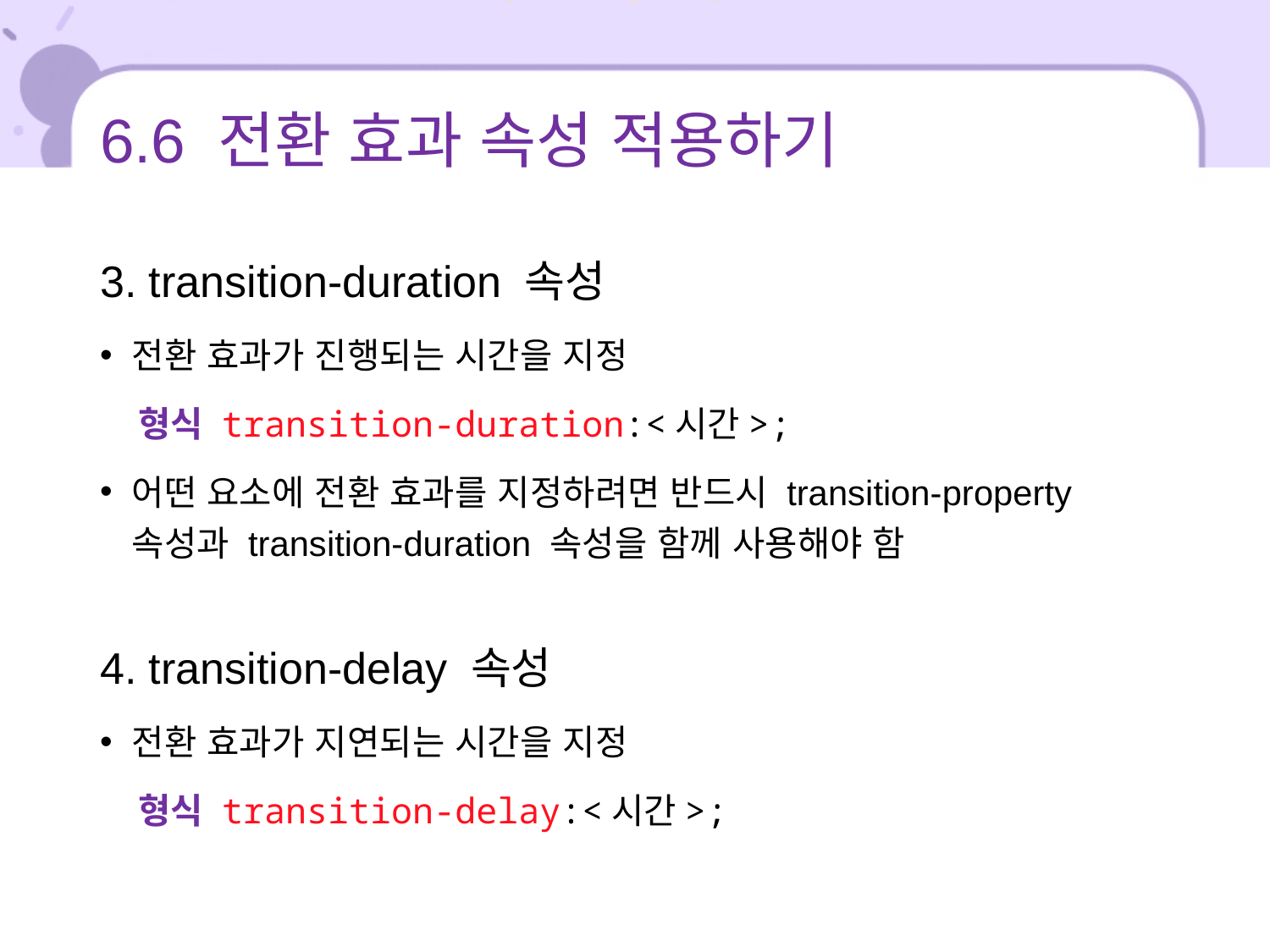

# 6.6 전환 효과 속성 적용하기
3. transition-duration 속성
전환 효과가 진행되는 시간을 지정
   형식 transition-duration:<시간>;
어떤 요소에 전환 효과를 지정하려면 반드시 transition-property 속성과 transition-duration 속성을 함께 사용해야 함

4. transition-delay 속성
전환 효과가 지연되는 시간을 지정
   형식 transition-delay:<시간>;